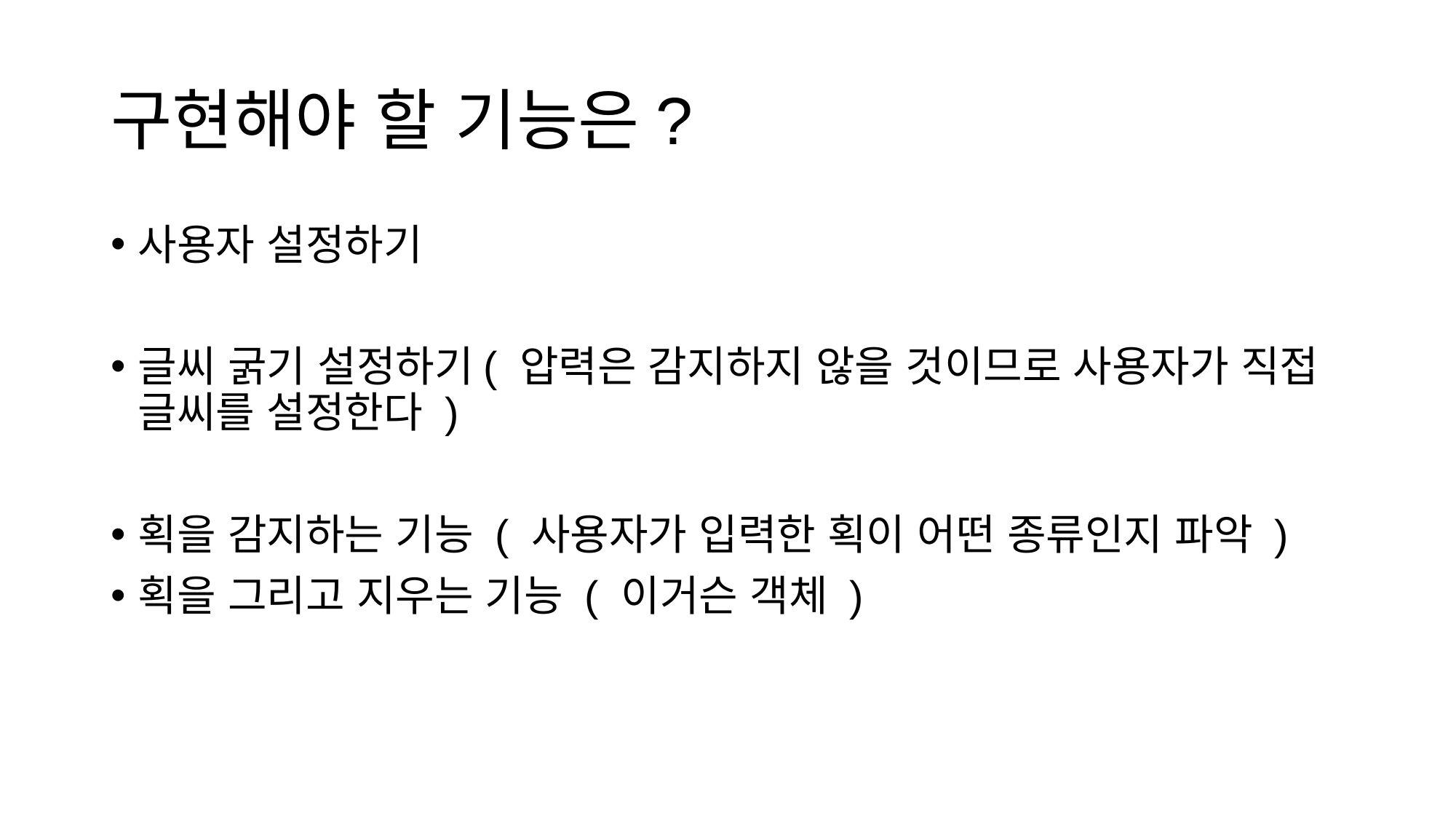

# 구현해야 할 기능은?
사용자 설정하기

글씨 굵기 설정하기( 압력은 감지하지 않을 것이므로 사용자가 직접 글씨를 설정한다 )

획을 감지하는 기능 ( 사용자가 입력한 획이 어떤 종류인지 파악 )
획을 그리고 지우는 기능 ( 이거슨 객체 )